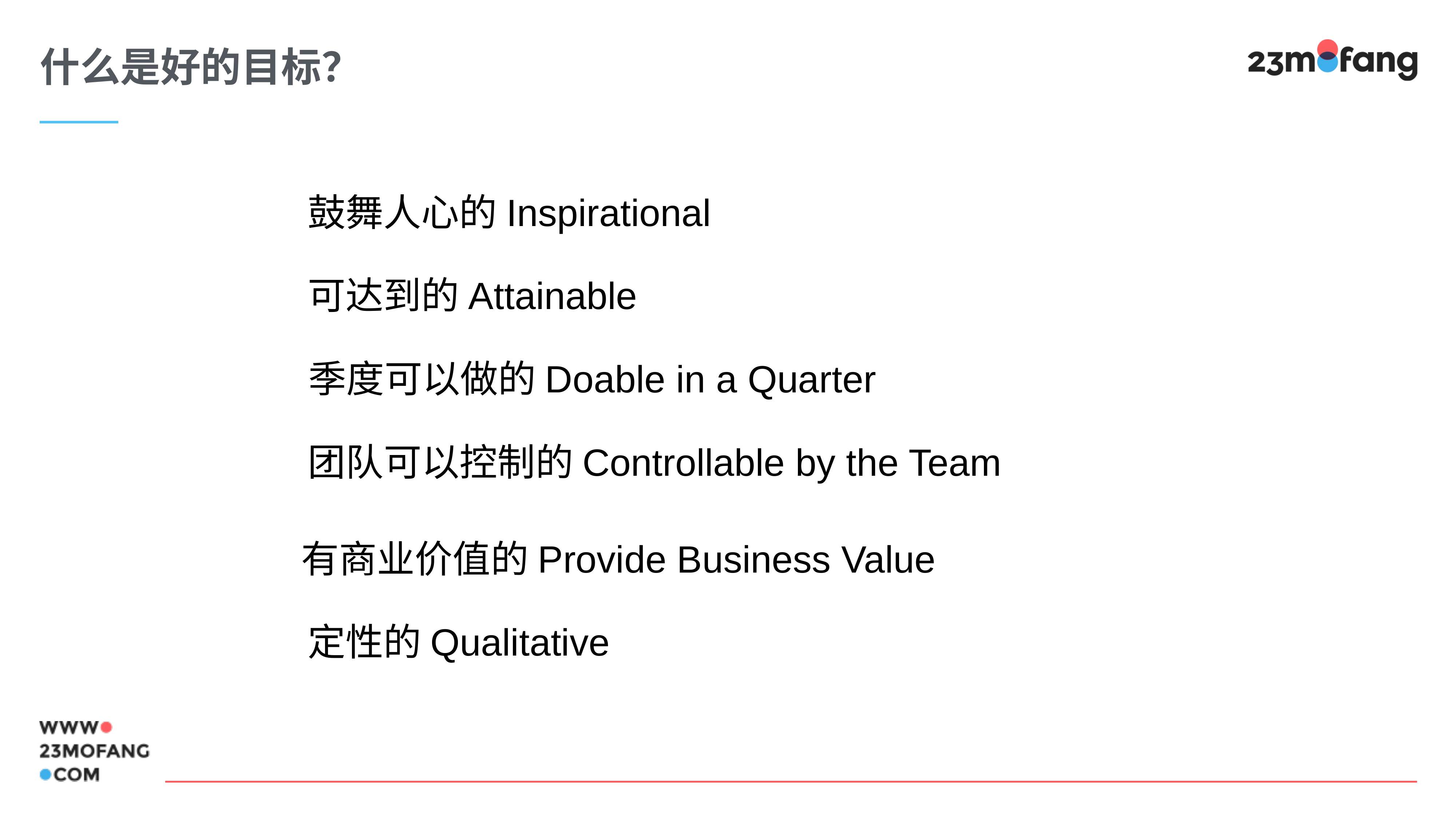

什么是好的目标？

鼓舞人心的Inspirational
可达到的Attainable
季度可以做的Doable in a Quarter
团队可以控制的Controllable by the Team
有商业价值的Provide Business Value
定性的Qualitative